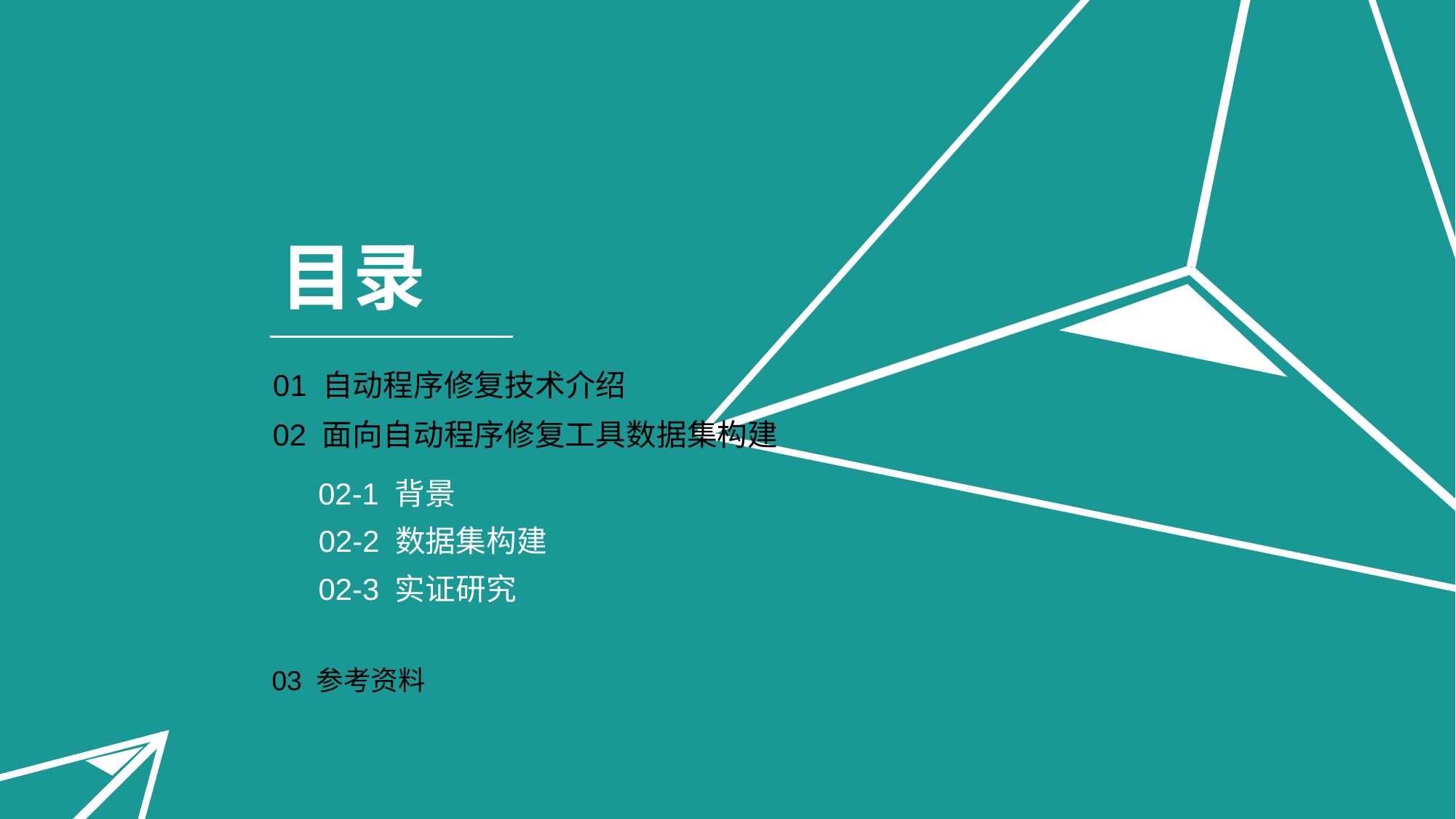

目录
01 自动程序修复技术介绍
02 面向自动程序修复工具数据集构建

02-1 背景
02-2 数据集构建
02-3 实证研究
03 参考资料